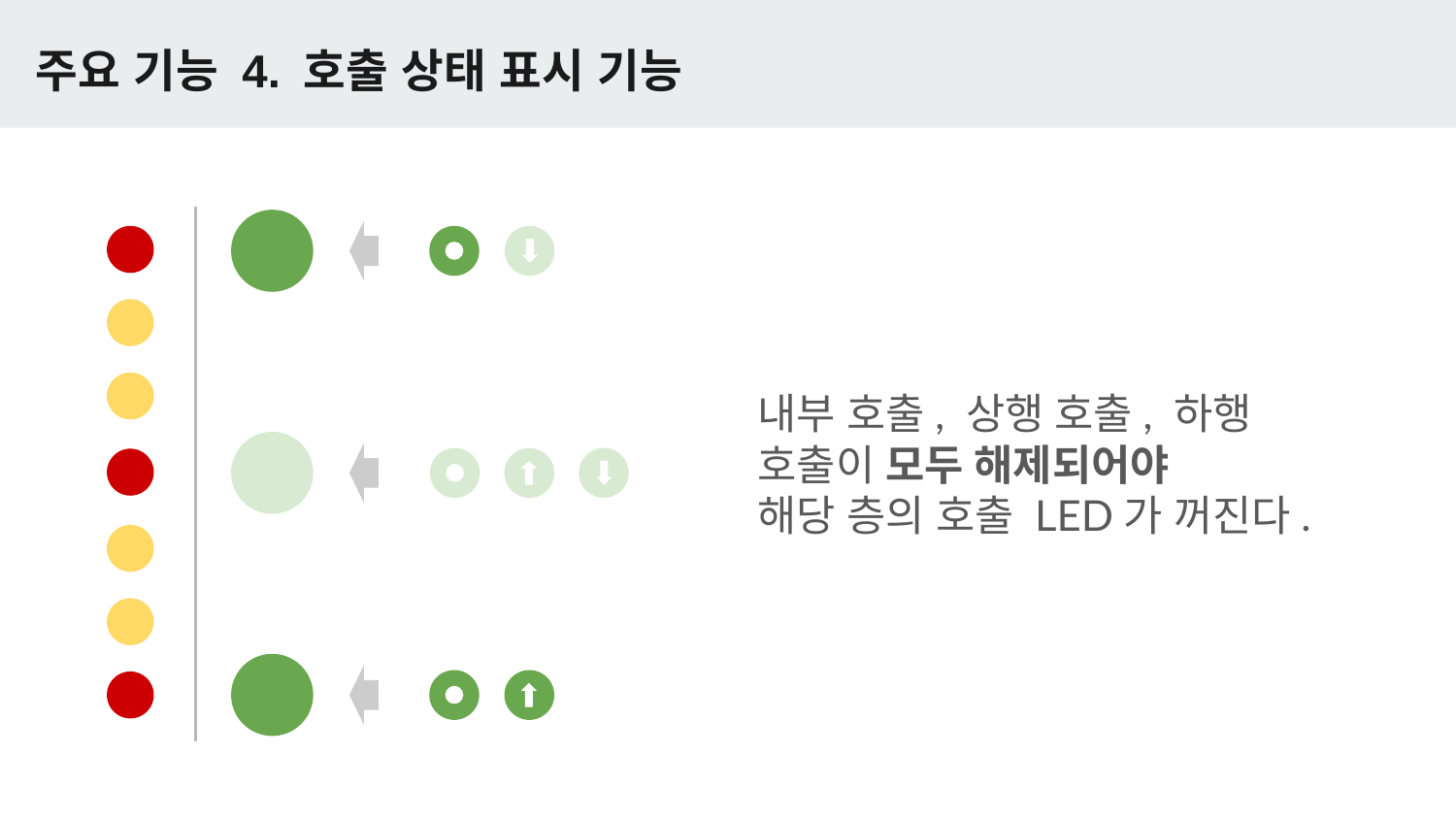

# 주요 기능 4. 호출 상태 표시 기능

내부 호출, 상행 호출, 하행 호출이 모두 해제되어야
해당 층의 호출 LED가 꺼진다.